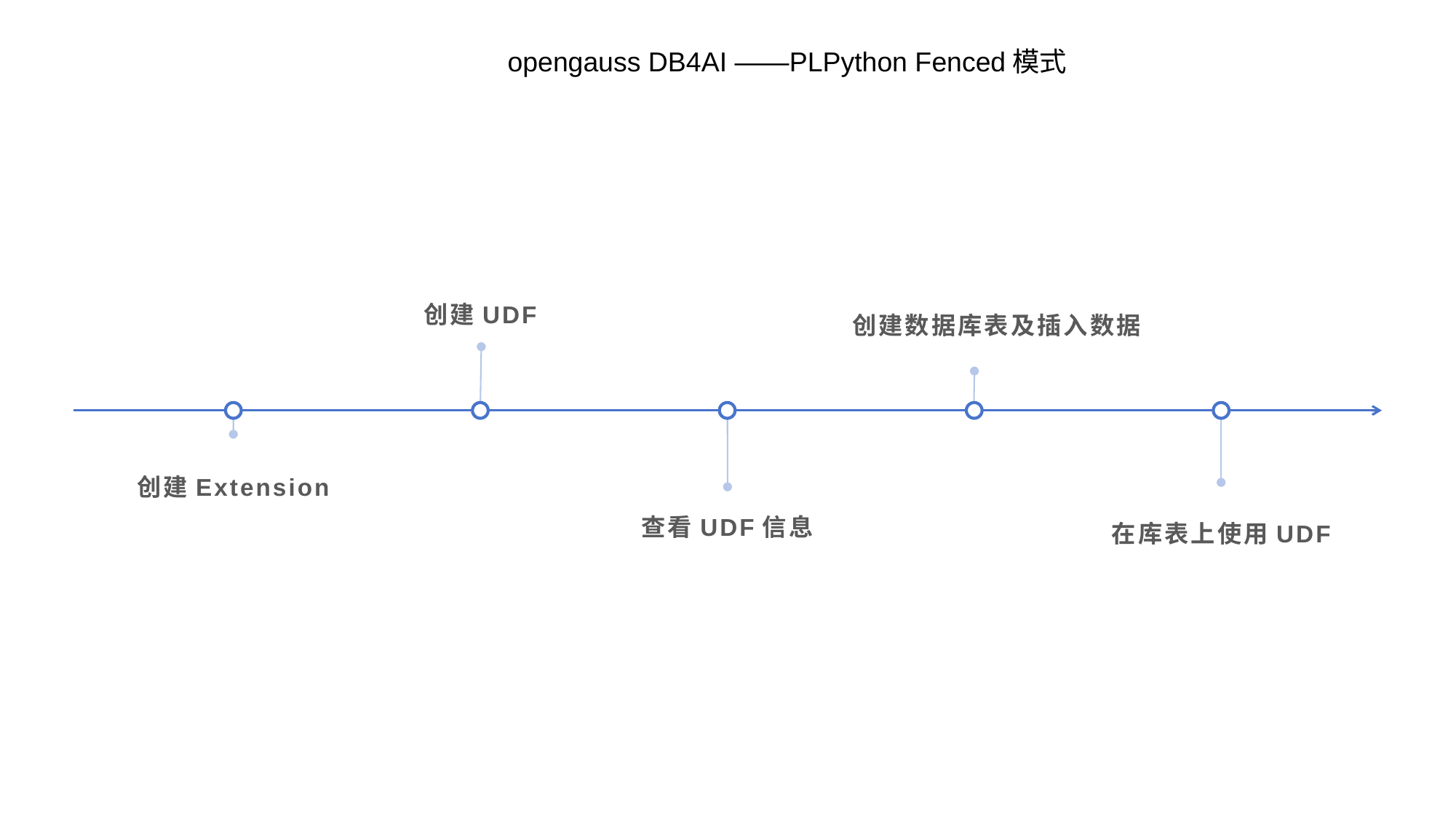

opengauss DB4AI ——PLPython Fenced模式
创建UDF
创建数据库表及插入数据

创建Extension
查看UDF信息
在库表上使用UDF